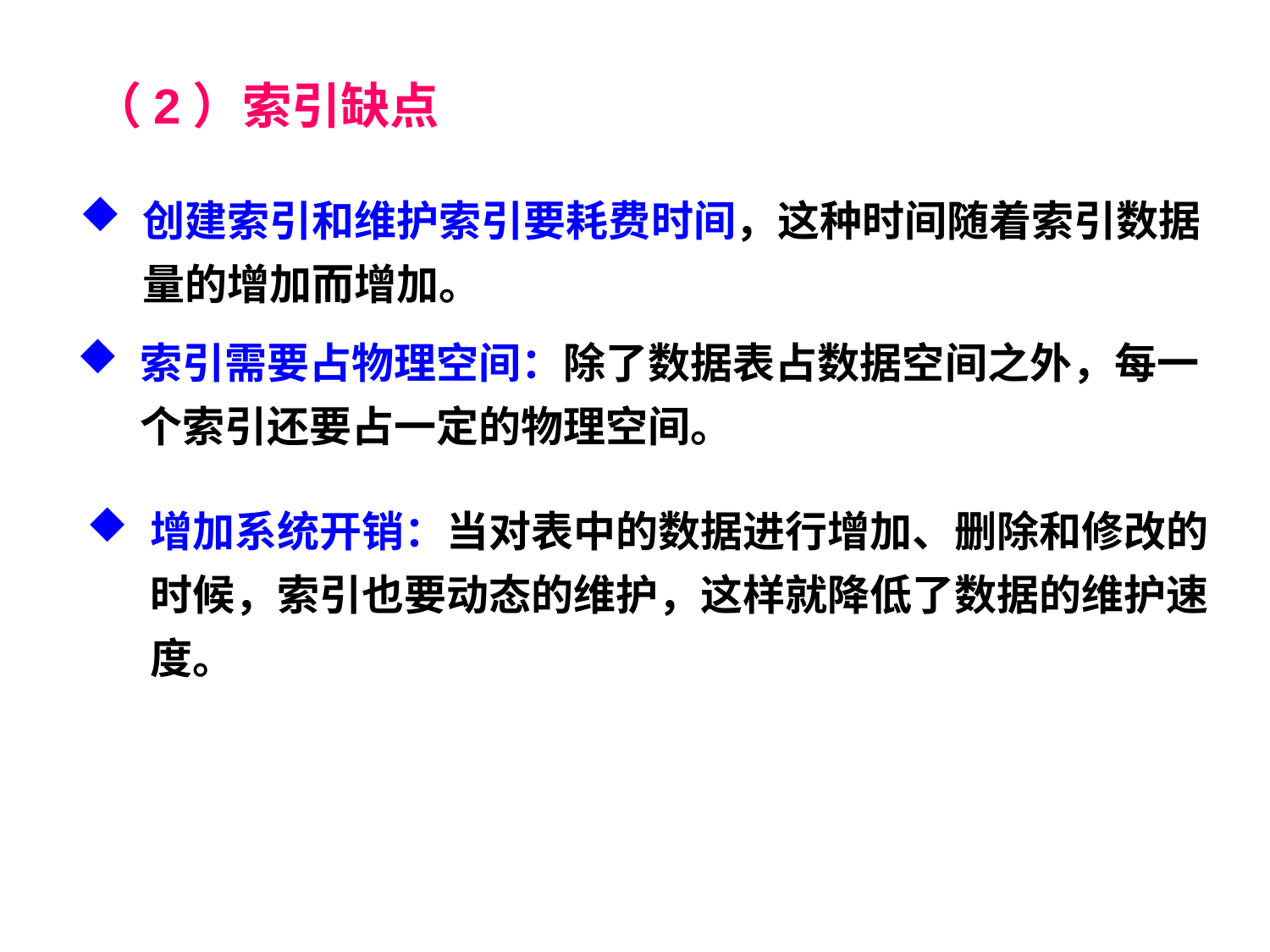

（2）索引缺点
创建索引和维护索引要耗费时间，这种时间随着索引数据量的增加而增加。
索引需要占物理空间：除了数据表占数据空间之外，每一个索引还要占一定的物理空间。
增加系统开销：当对表中的数据进行增加、删除和修改的时候，索引也要动态的维护，这样就降低了数据的维护速度。